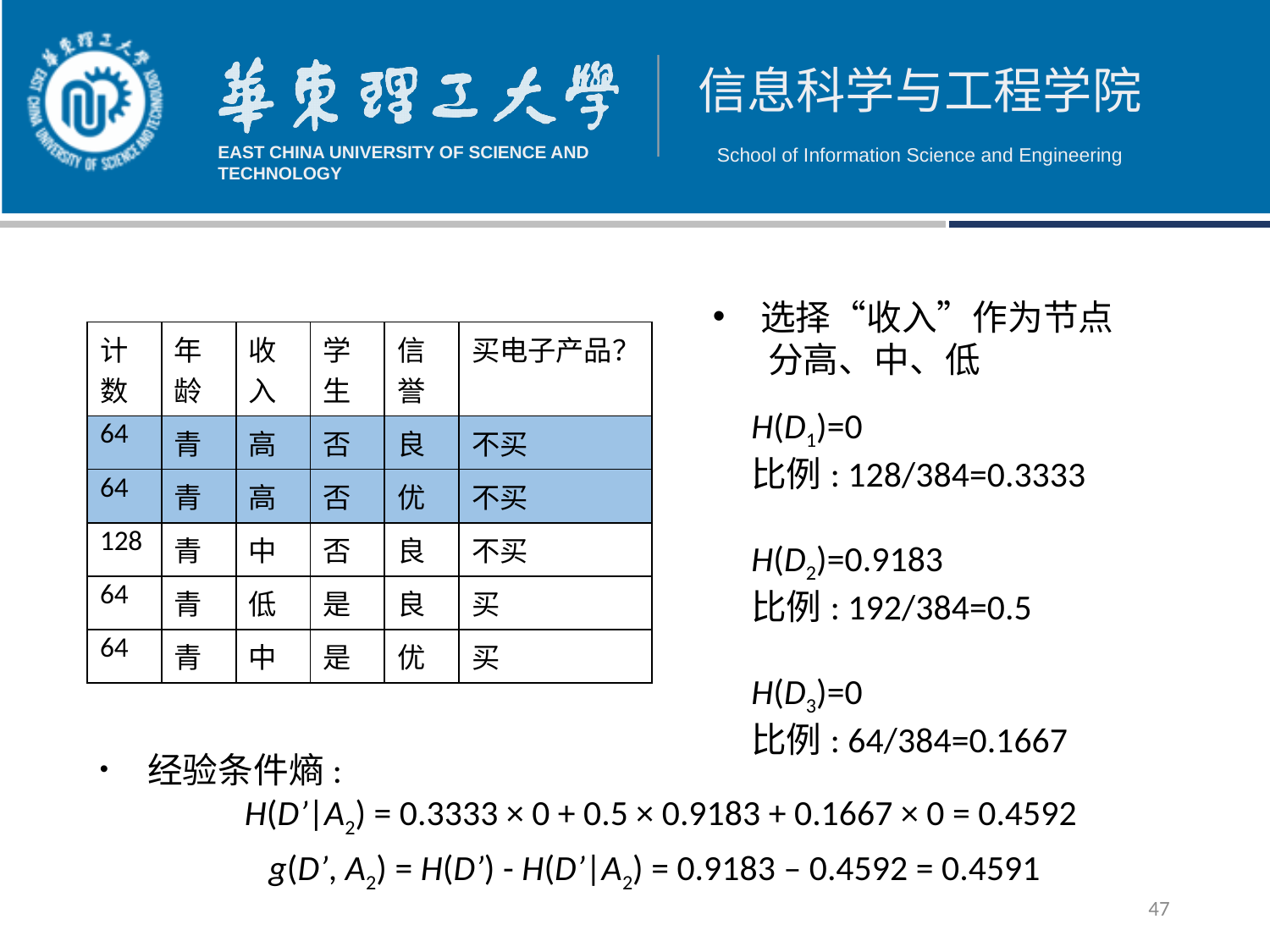

选择“收入”作为节点
      分高、中、低

| 计数 | 年龄 | 收入 | 学生 | 信誉 | 买电子产品？ |
| --- | --- | --- | --- | --- | --- |
| 64 | 青 | 高 | 否 | 良 | 不买 |
| 64 | 青 | 高 | 否 | 优 | 不买 |
| 128 | 青 | 中 | 否 | 良 | 不买 |
| 64 | 青 | 低 | 是 | 良 | 买 |
| 64 | 青 | 中 | 是 | 优 | 买 |
H(D1)=0
比例: 128/384=0.3333

H(D2)=0.9183
比例: 192/384=0.5

H(D3)=0
比例: 64/384=0.1667
经验条件熵:
                  H(D’|A2) = 0.3333 × 0 + 0.5 × 0.9183 + 0.1667 × 0 = 0.4592
                     g(D’, A2) = H(D’) - H(D’|A2) = 0.9183 – 0.4592 = 0.4591
47